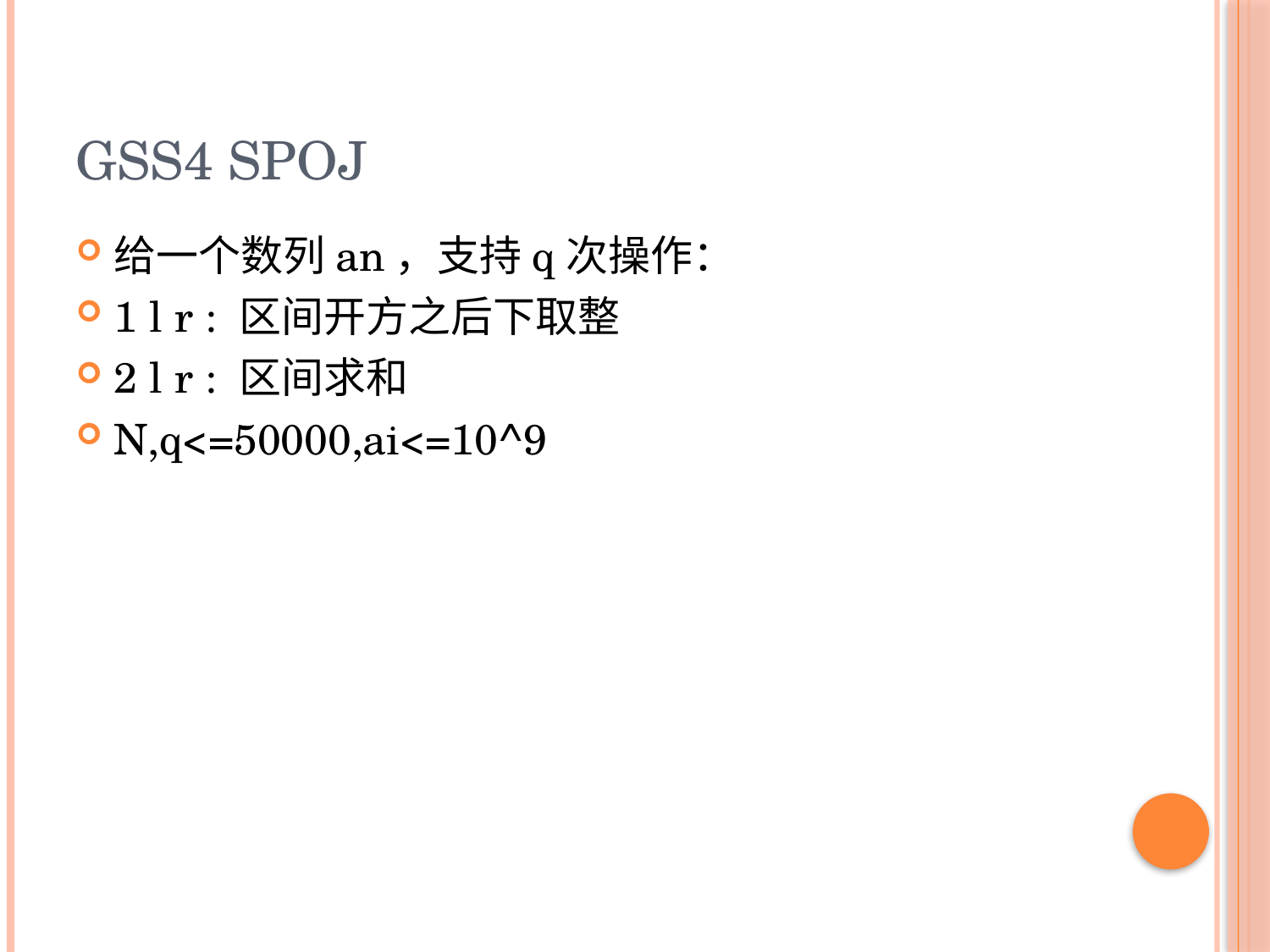

# Gss4 spoj
给一个数列an，支持q次操作：
1 l r : 区间开方之后下取整
2 l r : 区间求和
N,q<=50000,ai<=10^9